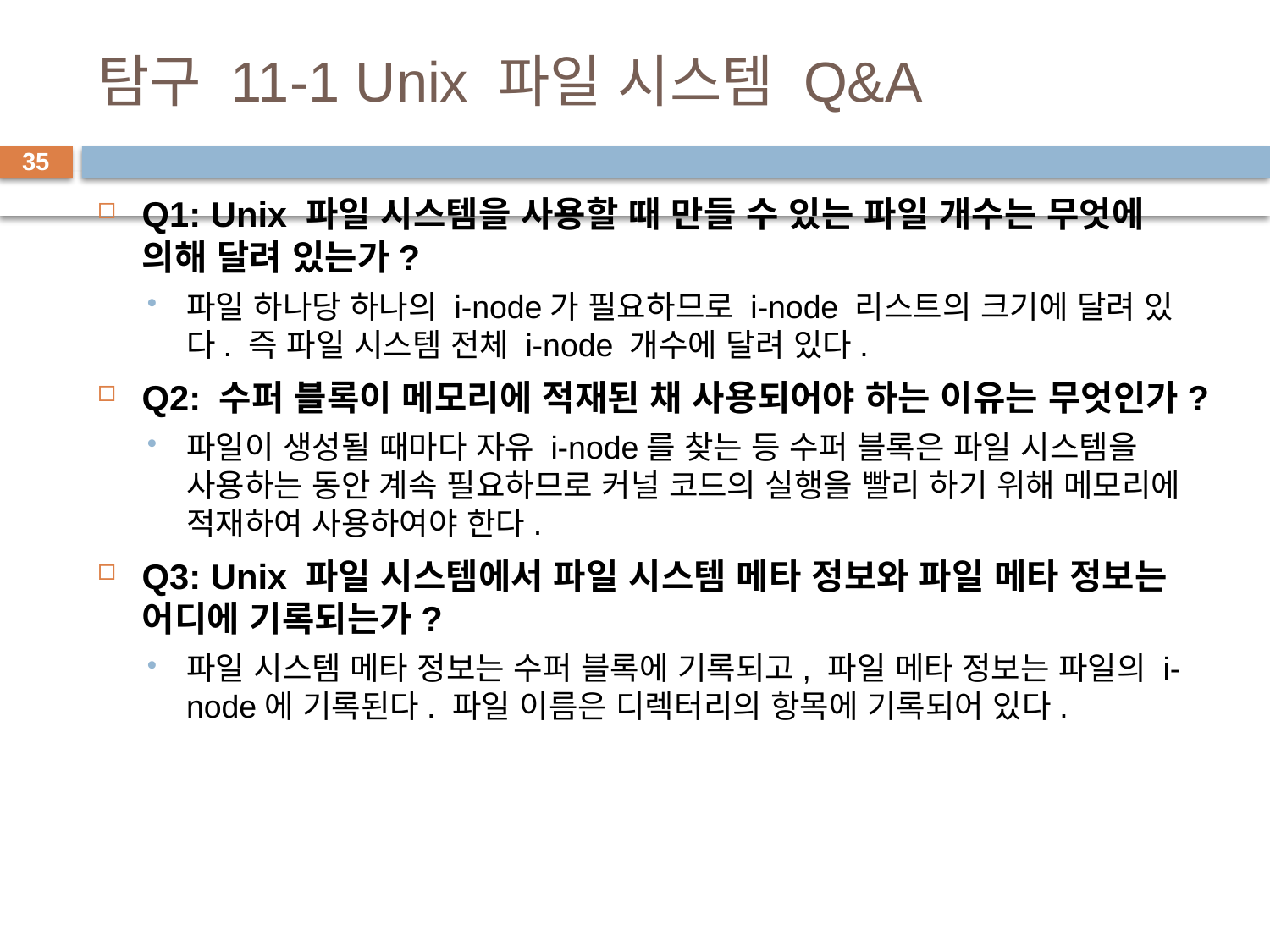

# 탐구 11-1 Unix 파일 시스템 Q&A
35
Q1: Unix 파일 시스템을 사용할 때 만들 수 있는 파일 개수는 무엇에 의해 달려 있는가?
파일 하나당 하나의 i-node가 필요하므로 i-node 리스트의 크기에 달려 있다. 즉 파일 시스템 전체 i-node 개수에 달려 있다.
Q2: 수퍼 블록이 메모리에 적재된 채 사용되어야 하는 이유는 무엇인가?
파일이 생성될 때마다 자유 i-node를 찾는 등 수퍼 블록은 파일 시스템을 사용하는 동안 계속 필요하므로 커널 코드의 실행을 빨리 하기 위해 메모리에 적재하여 사용하여야 한다.
Q3: Unix 파일 시스템에서 파일 시스템 메타 정보와 파일 메타 정보는 어디에 기록되는가?
파일 시스템 메타 정보는 수퍼 블록에 기록되고, 파일 메타 정보는 파일의 i-node에 기록된다. 파일 이름은 디렉터리의 항목에 기록되어 있다.